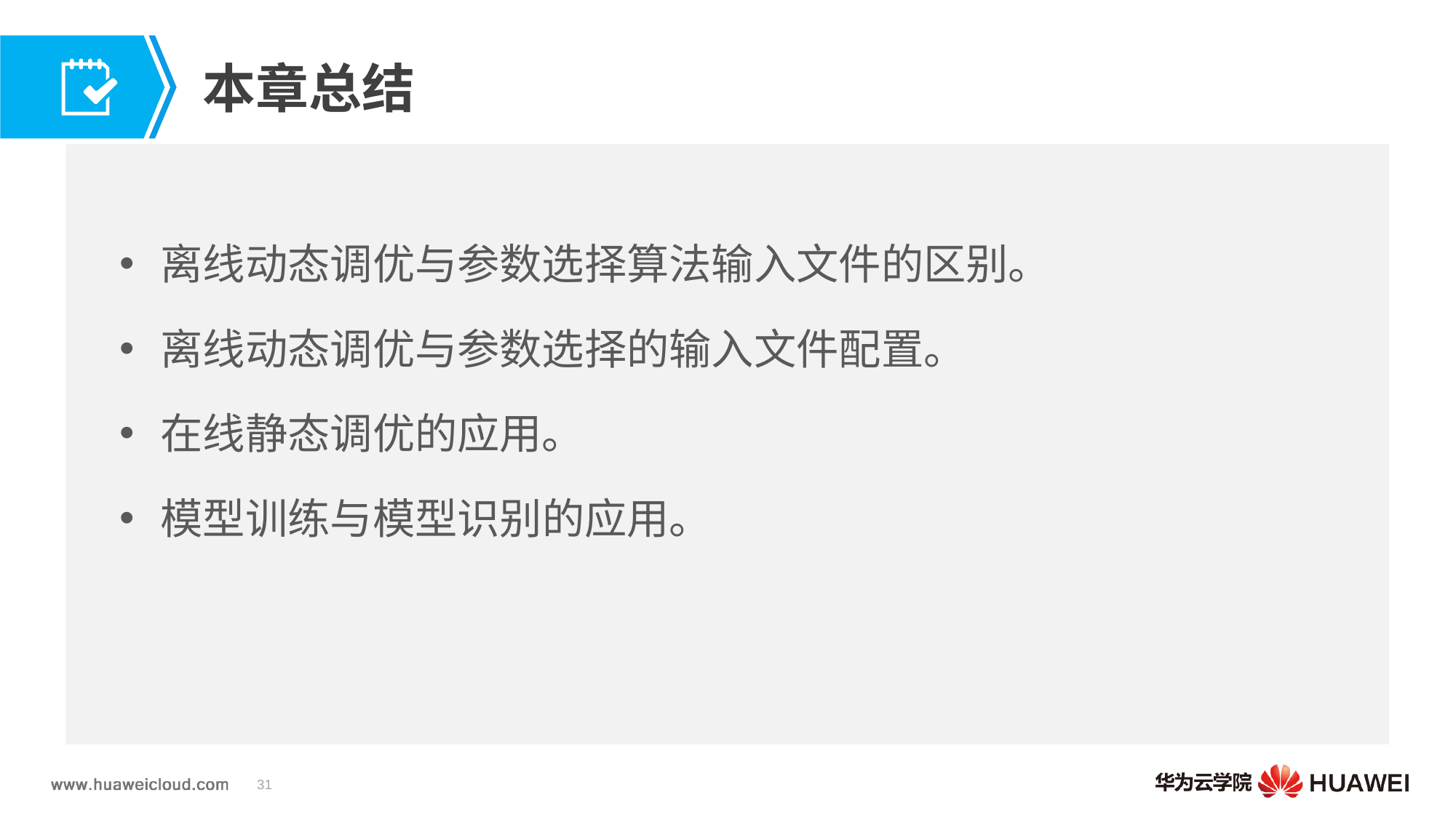

离线动态调优与参数选择算法输入文件的区别。
离线动态调优与参数选择的输入文件配置。
在线静态调优的应用。
模型训练与模型识别的应用。